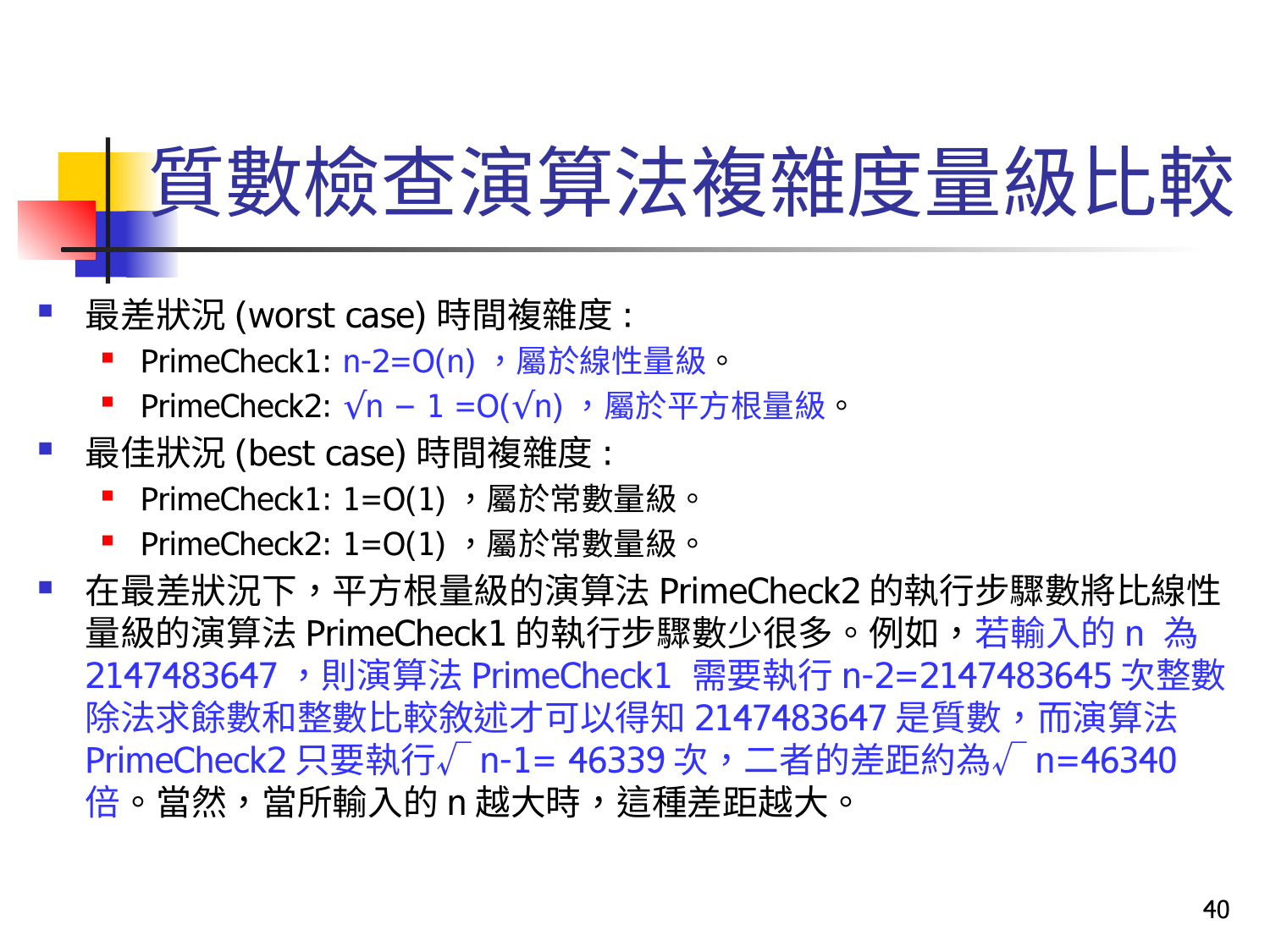

# 質數檢查演算法複雜度量級比較
最差狀況(worst case)時間複雜度:
PrimeCheck1: n-2=O(n)，屬於線性量級。
PrimeCheck2: √n − 1 =O(√n)，屬於平方根量級。
最佳狀況(best case)時間複雜度:
PrimeCheck1: 1=O(1)，屬於常數量級。
PrimeCheck2: 1=O(1)，屬於常數量級。
在最差狀況下，平方根量級的演算法PrimeCheck2的執行步驟數將比線性量級的演算法PrimeCheck1的執行步驟數少很多。例如，若輸入的n 為2147483647，則演算法PrimeCheck1 需要執行n-2=2147483645次整數除法求餘數和整數比較敘述才可以得知2147483647是質數，而演算法PrimeCheck2只要執行√n-1= 46339次，二者的差距約為√n=46340 倍。當然，當所輸入的n越大時，這種差距越大。
40